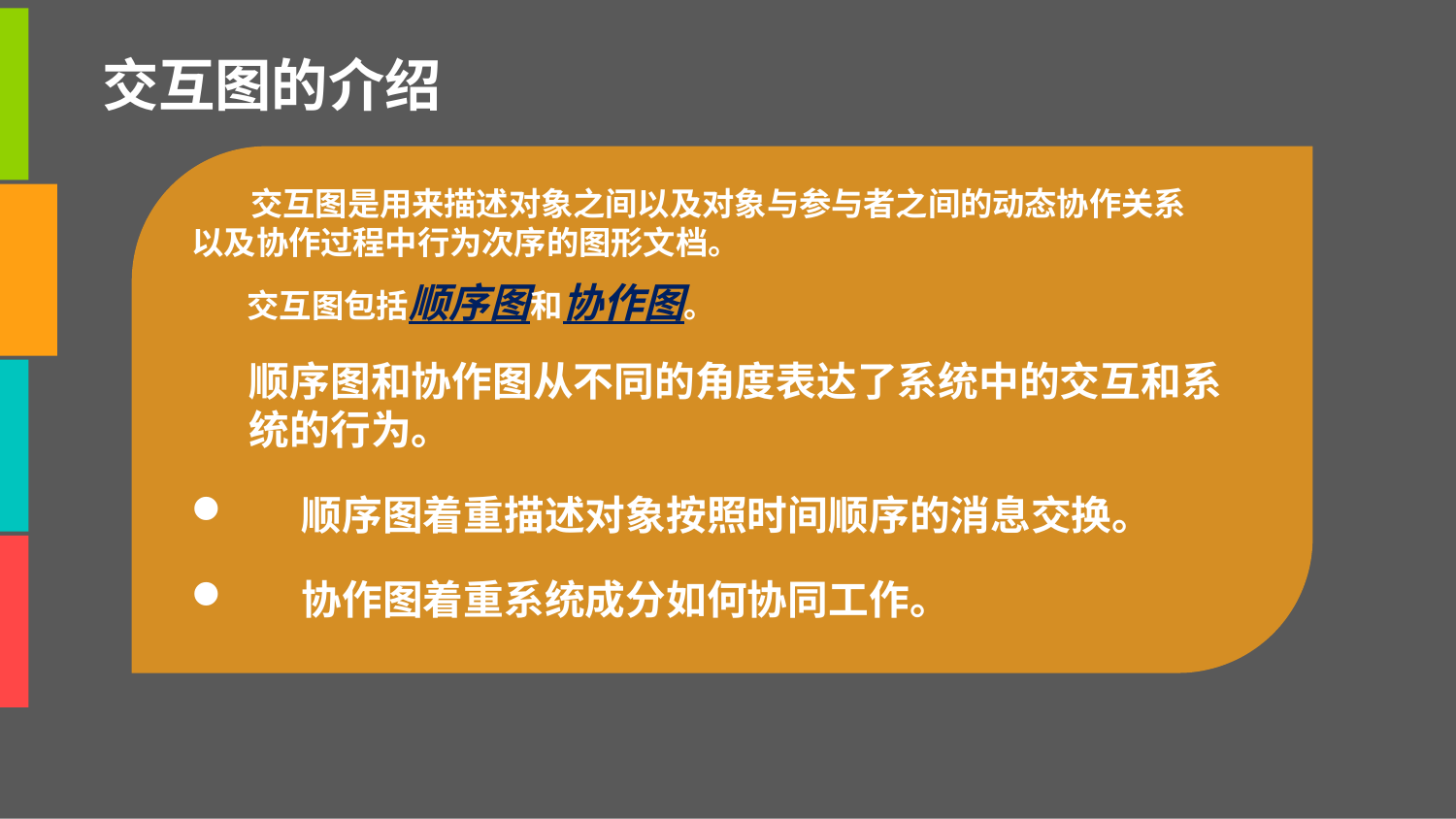

交互图的介绍

       交互图是用来描述对象之间以及对象与参与者之间的动态协作关系以及协作过程中行为次序的图形文档。

      交互图包括顺序图和协作图。
顺序图和协作图从不同的角度表达了系统中的交互和系统的行为。

     顺序图着重描述对象按照时间顺序的消息交换。

     协作图着重系统成分如何协同工作。